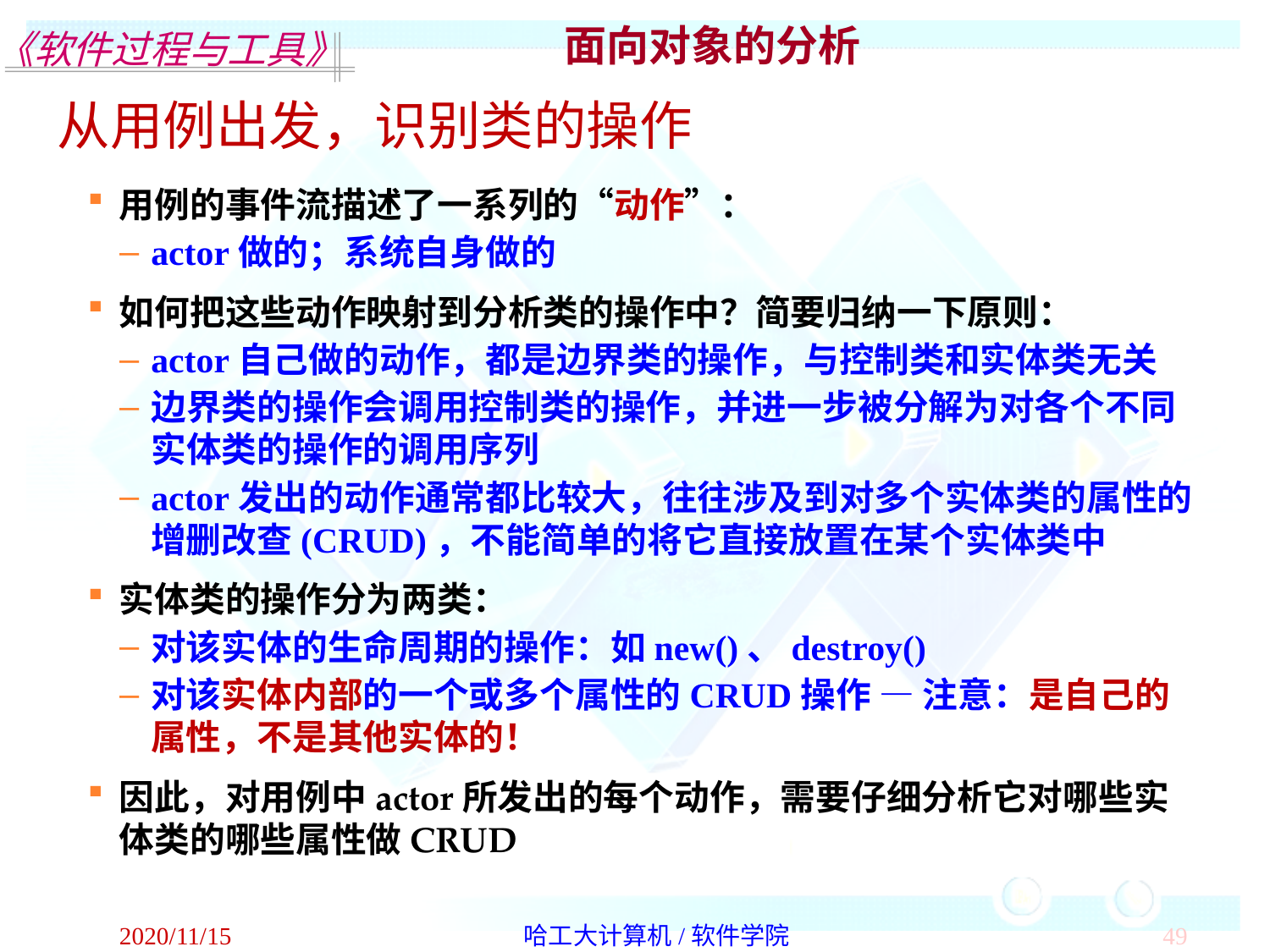

面向对象的分析
从用例出发，识别类的操作
用例的事件流描述了一系列的“动作”：
actor做的；系统自身做的
如何把这些动作映射到分析类的操作中？简要归纳一下原则：
actor自己做的动作，都是边界类的操作，与控制类和实体类无关
边界类的操作会调用控制类的操作，并进一步被分解为对各个不同实体类的操作的调用序列
actor发出的动作通常都比较大，往往涉及到对多个实体类的属性的增删改查(CRUD)，不能简单的将它直接放置在某个实体类中
实体类的操作分为两类：
对该实体的生命周期的操作：如new()、destroy()
对该实体内部的一个或多个属性的CRUD操作 — 注意：是自己的属性，不是其他实体的！
因此，对用例中actor所发出的每个动作，需要仔细分析它对哪些实体类的哪些属性做CRUD